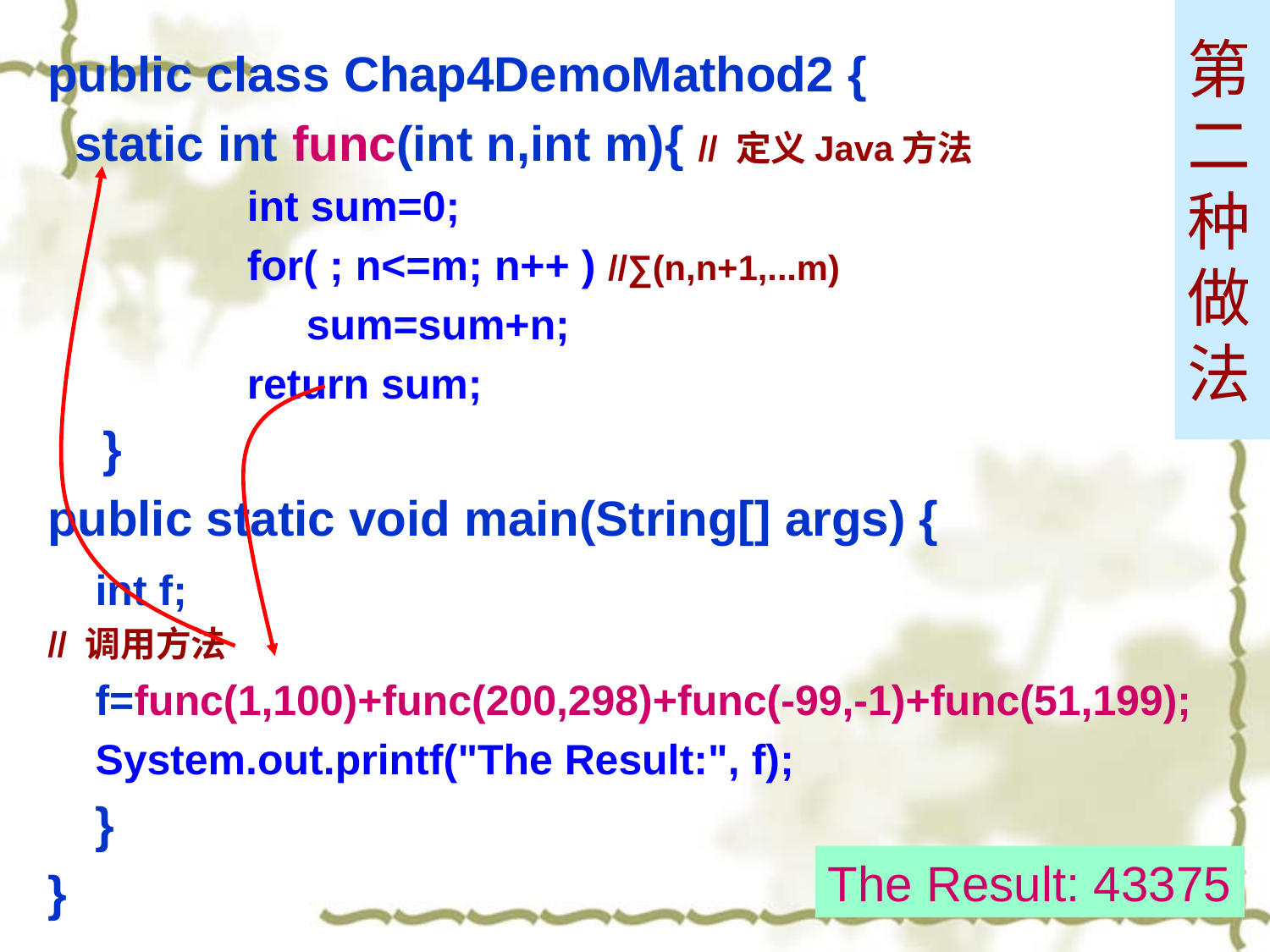

# 第二种做法
public class Chap4DemoMathod2 {
  static int func(int n,int m){ // 定义Java方法
    	int sum=0;
    	for( ; n<=m; n++ ) //∑(n,n+1,...m)
    	     sum=sum+n;
    	return sum;
    }
public static void main(String[] args) {
	int f;
// 调用方法
	f=func(1,100)+func(200,298)+func(-99,-1)+func(51,199);
	System.out.printf("The Result:", f);
	}
}

The Result: 43375